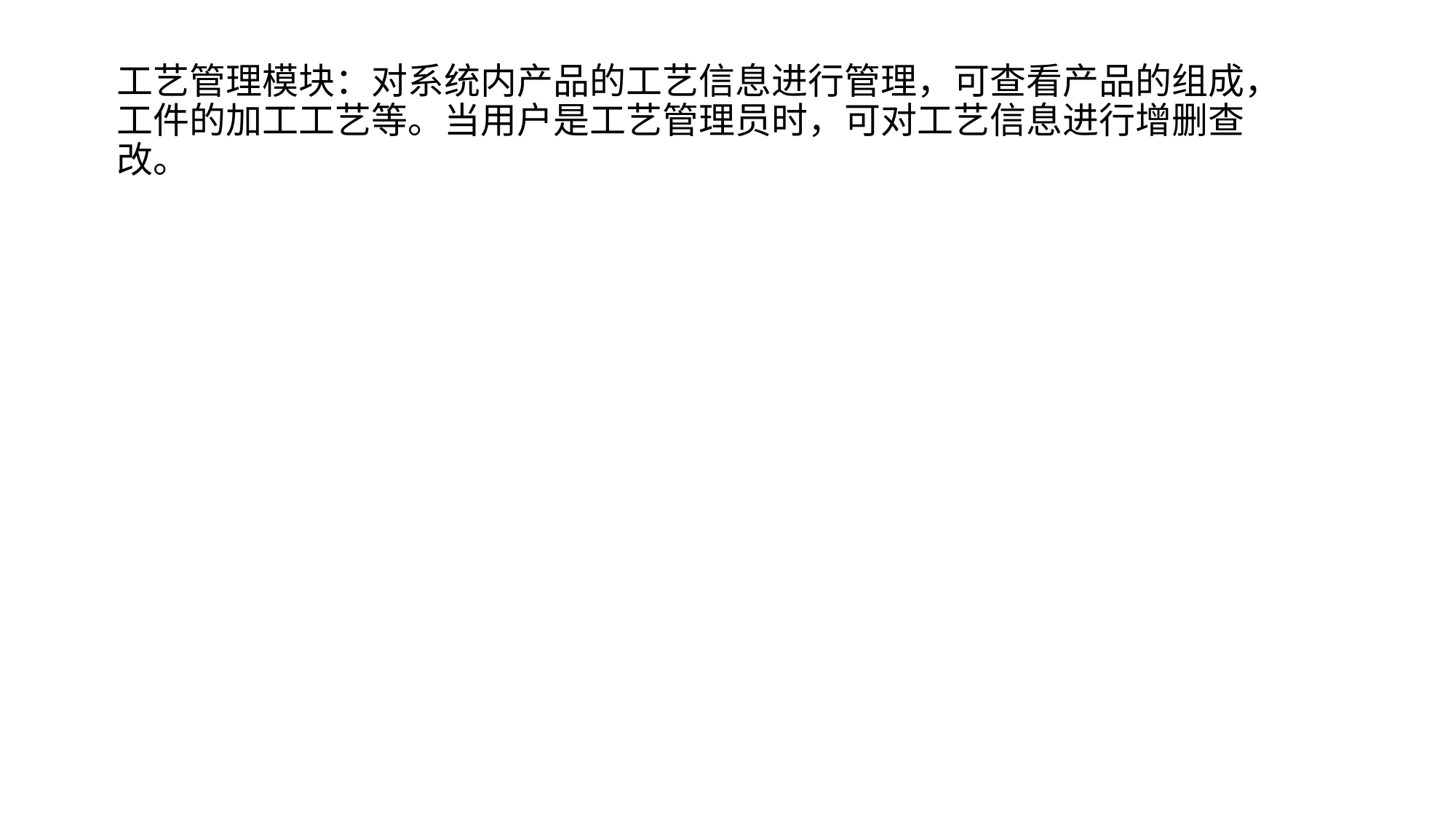

工艺管理模块：对系统内产品的工艺信息进行管理，可查看产品的组成，工件的加工工艺等。当用户是工艺管理员时，可对工艺信息进行增删查改。